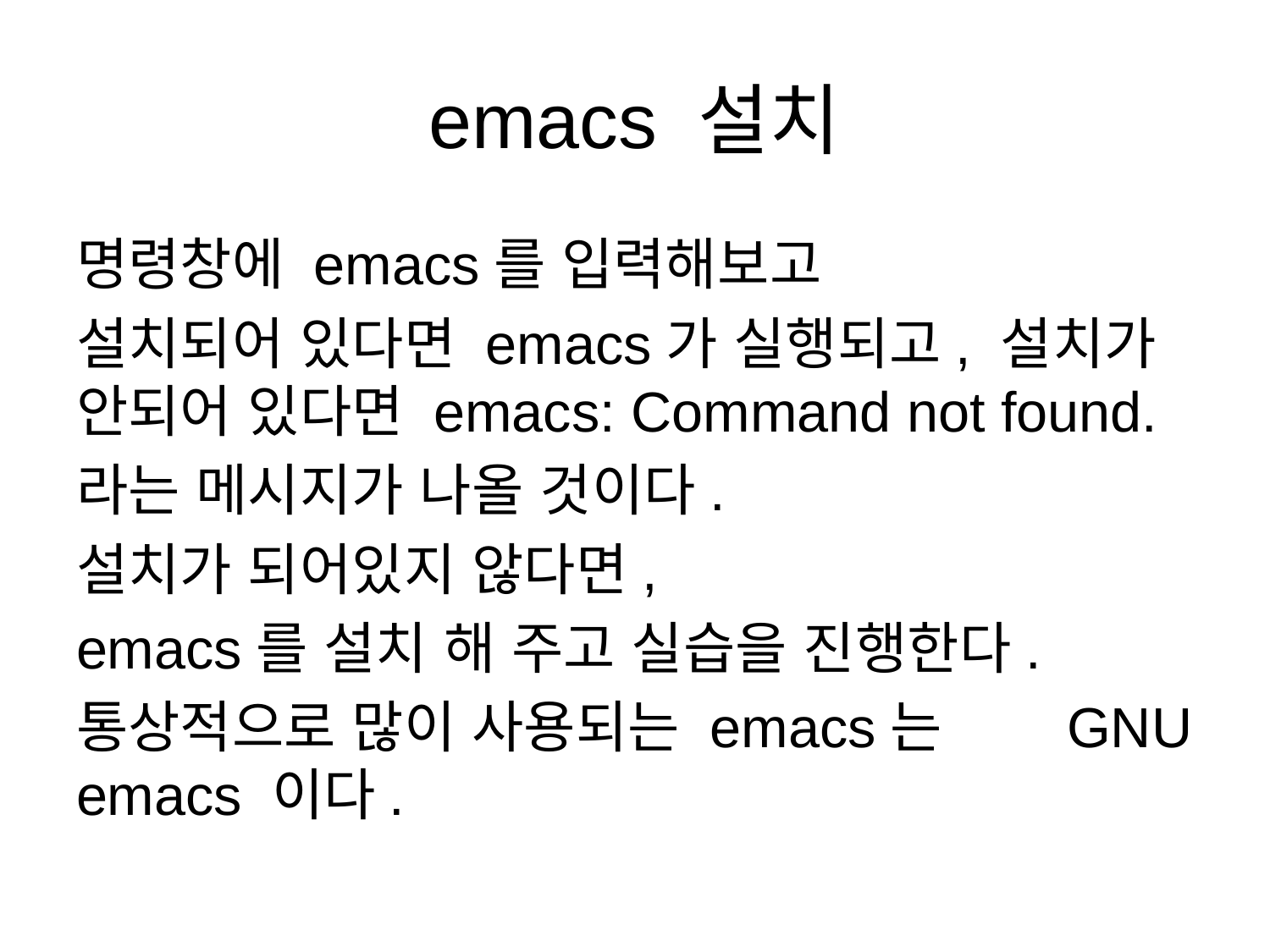

# emacs 설치
명령창에 emacs를 입력해보고
설치되어 있다면 emacs가 실행되고, 설치가 안되어 있다면 emacs: Command not found.
라는 메시지가 나올 것이다.
설치가 되어있지 않다면,
emacs를 설치 해 주고 실습을 진행한다.
통상적으로 많이 사용되는 emacs는       GNU emacs 이다.